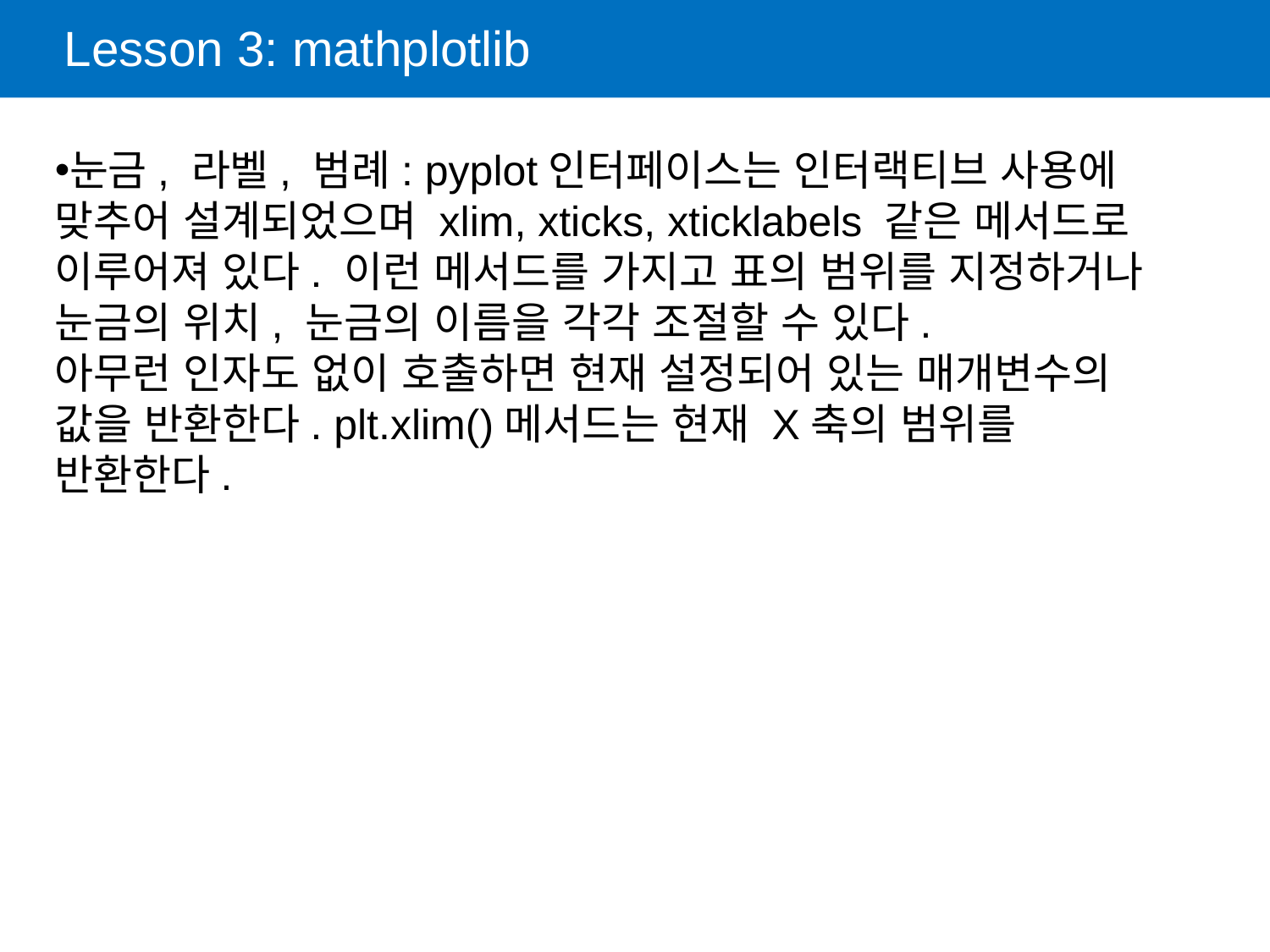

# Lesson 3: mathplotlib
눈금, 라벨, 범례: pyplot인터페이스는 인터랙티브 사용에 맞추어 설계되었으며 xlim, xticks, xticklabels 같은 메서드로 이루어져 있다. 이런 메서드를 가지고 표의 범위를 지정하거나 눈금의 위치, 눈금의 이름을 각각 조절할 수 있다.
아무런 인자도 없이 호출하면 현재 설정되어 있는 매개변수의 값을 반환한다. plt.xlim()메서드는 현재 X축의 범위를 반환한다.